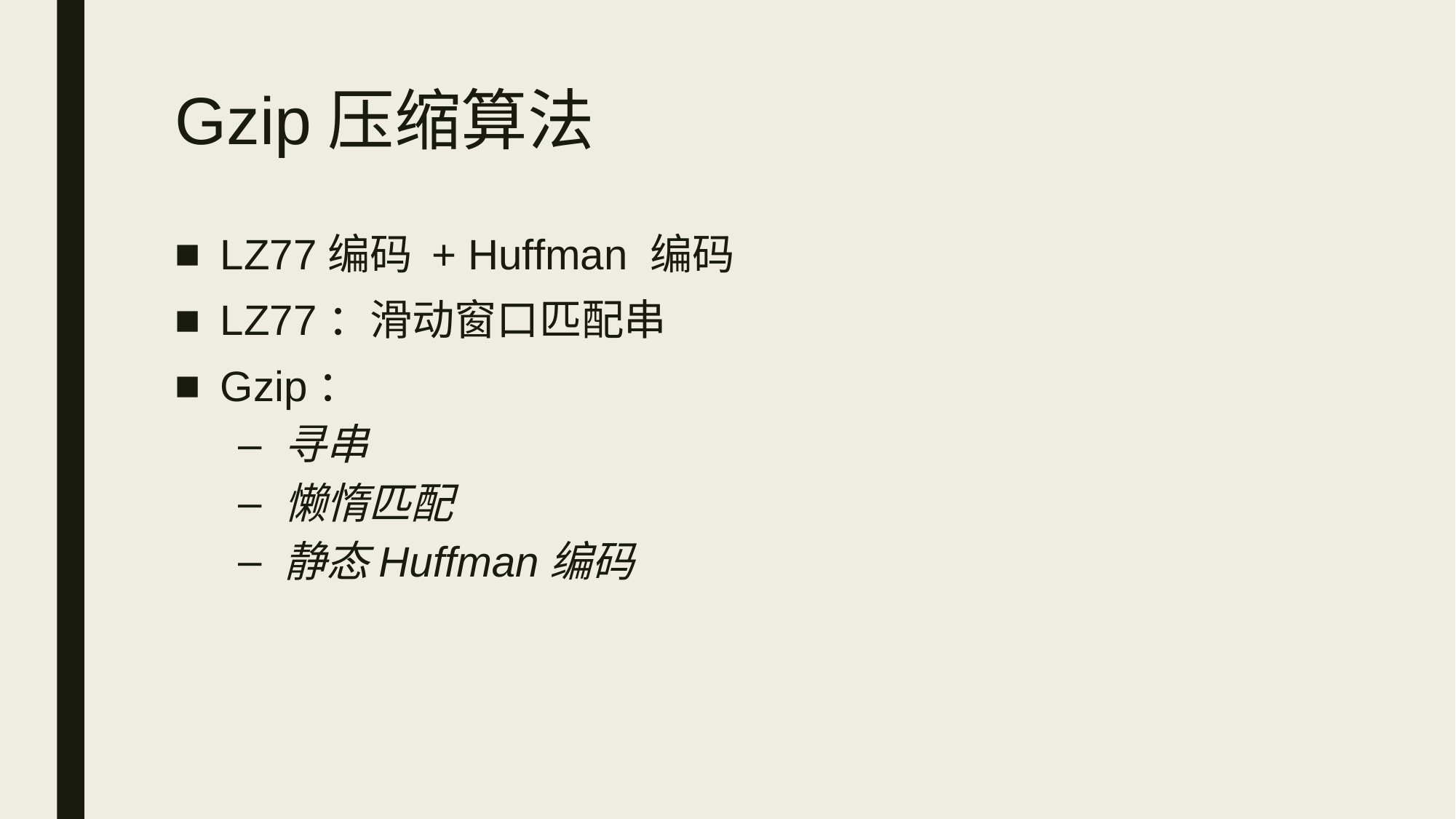

# Gzip压缩算法
LZ77编码 + Huffman 编码
LZ77：滑动窗口匹配串
Gzip：
寻串
懒惰匹配
静态Huffman编码